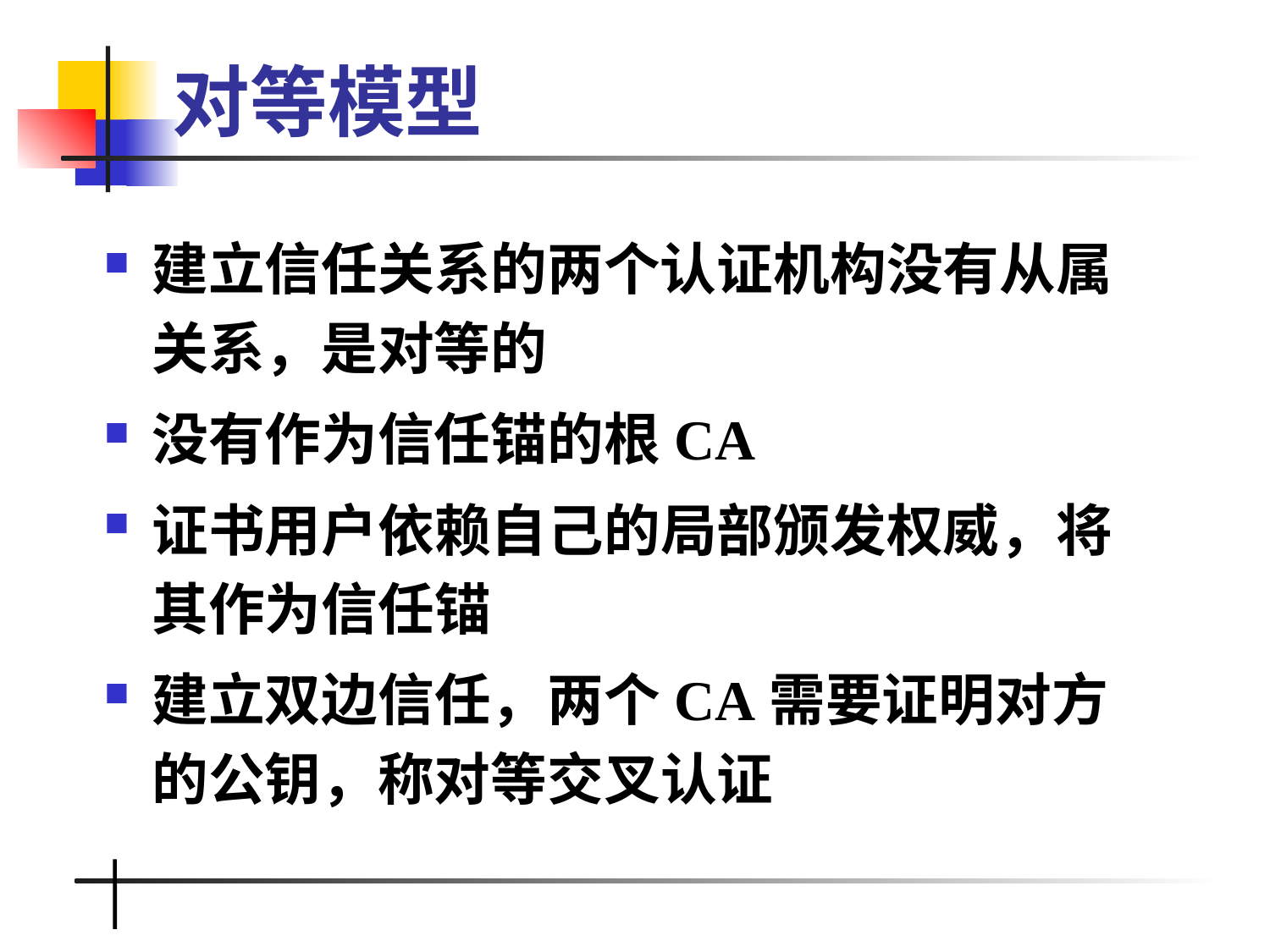

# 对等模型
建立信任关系的两个认证机构没有从属关系，是对等的
没有作为信任锚的根CA
证书用户依赖自己的局部颁发权威，将其作为信任锚
建立双边信任，两个CA需要证明对方的公钥，称对等交叉认证